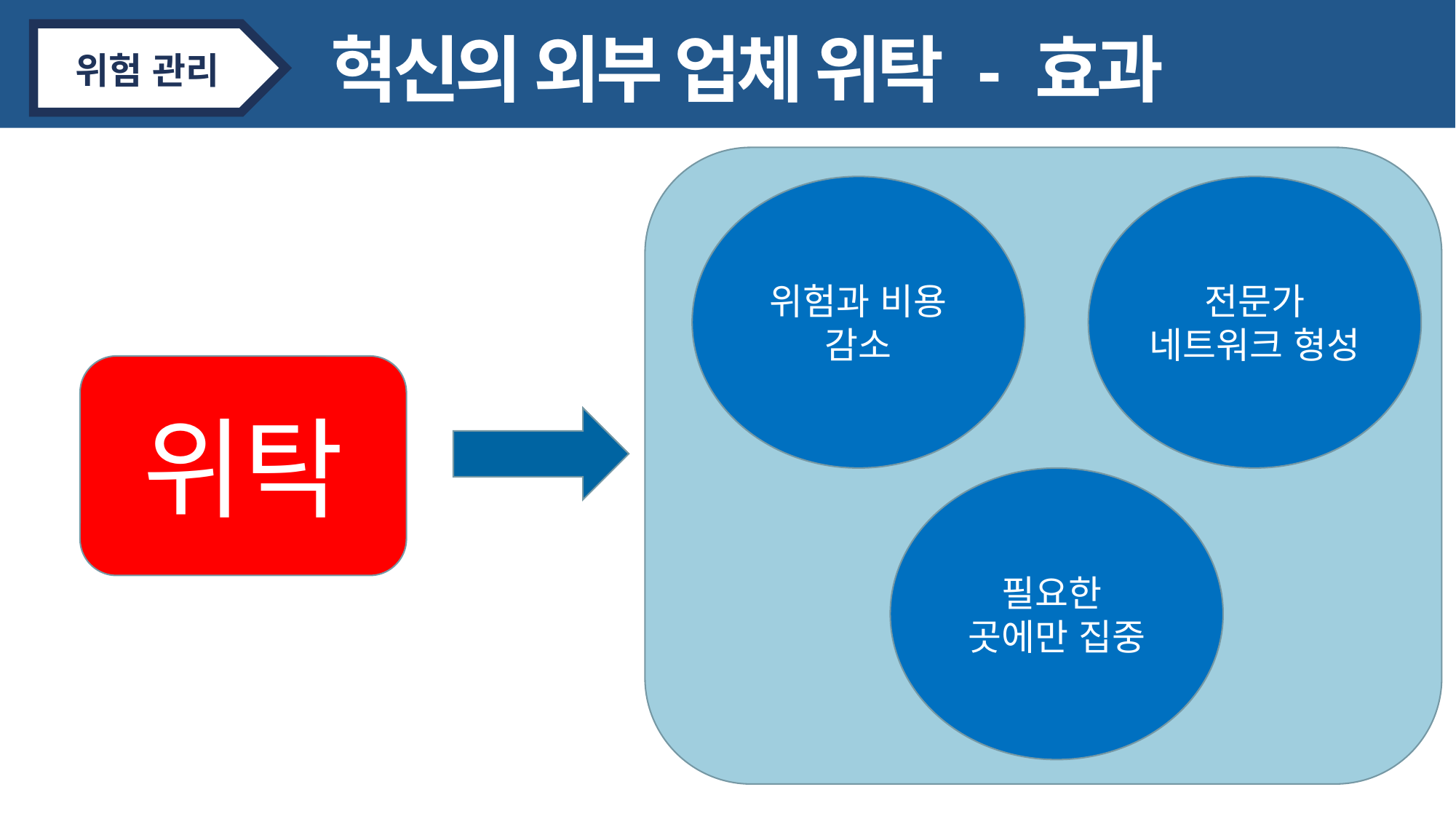

혁신의 외부 업체 위탁 - 효과

위험 관리

위험과 비용 감소
전문가 네트워크 형성
위탁

필요한
곳에만 집중